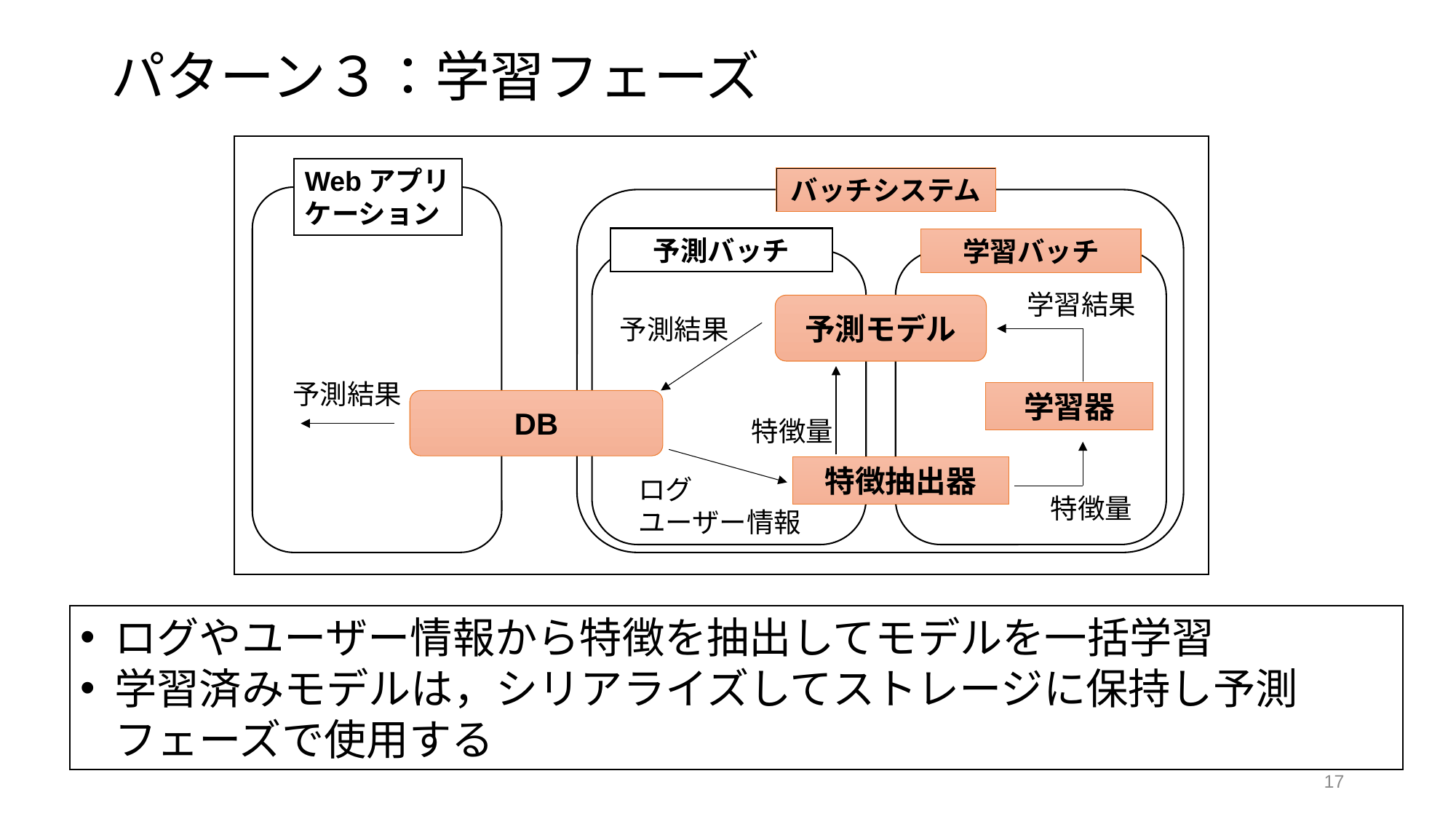

# パターン３：学習フェーズ

Webアプリ
ケーション
バッチシステム

予測バッチ
学習バッチ

学習結果
予測モデル
予測結果
予測結果
学習器
DB
特徴量
特徴抽出器
ログ
ユーザー情報
特徴量
ログやユーザー情報から特徴を抽出してモデルを一括学習
学習済みモデルは，シリアライズしてストレージに保持し予測フェーズで使用する
17